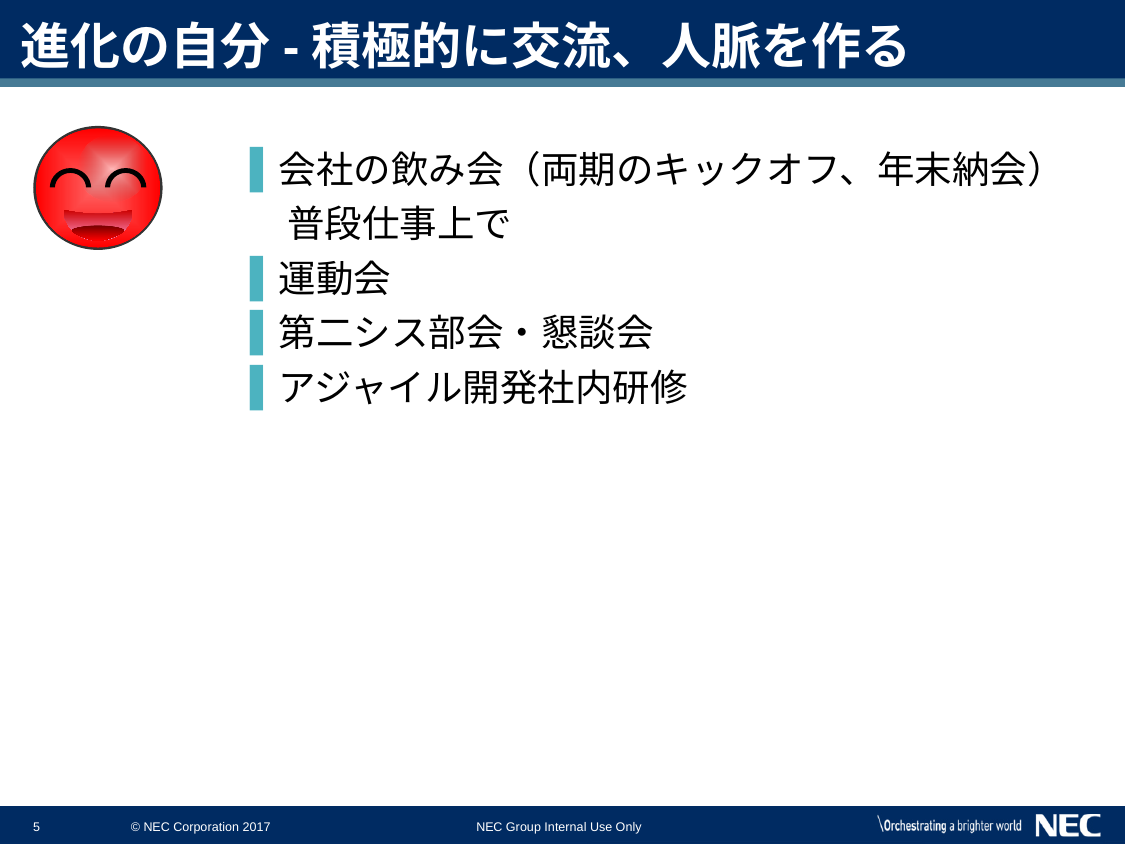

# 進化の自分-積極的に交流、人脈を作る

会社の飲み会（両期のキックオフ、年末納会）
　普段仕事上で
運動会
第二シス部会・懇談会
アジャイル開発社内研修